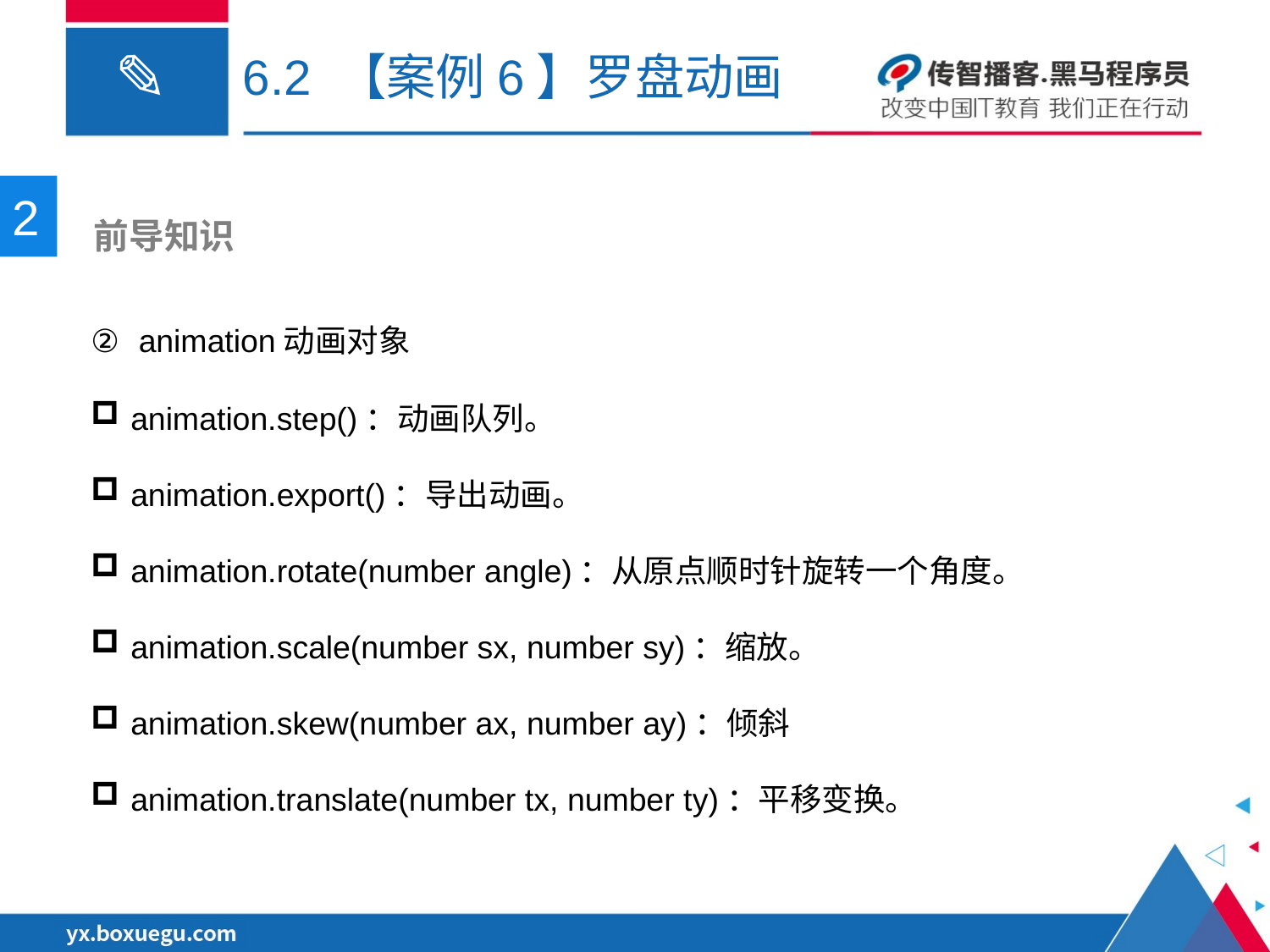

# 6.2 【案例6】罗盘动画

2
  前导知识
animation动画对象
animation.step()：动画队列。
animation.export()：导出动画。
animation.rotate(number angle)：从原点顺时针旋转一个角度。
animation.scale(number sx, number sy)：缩放。
animation.skew(number ax, number ay)：倾斜
animation.translate(number tx, number ty)：平移变换。